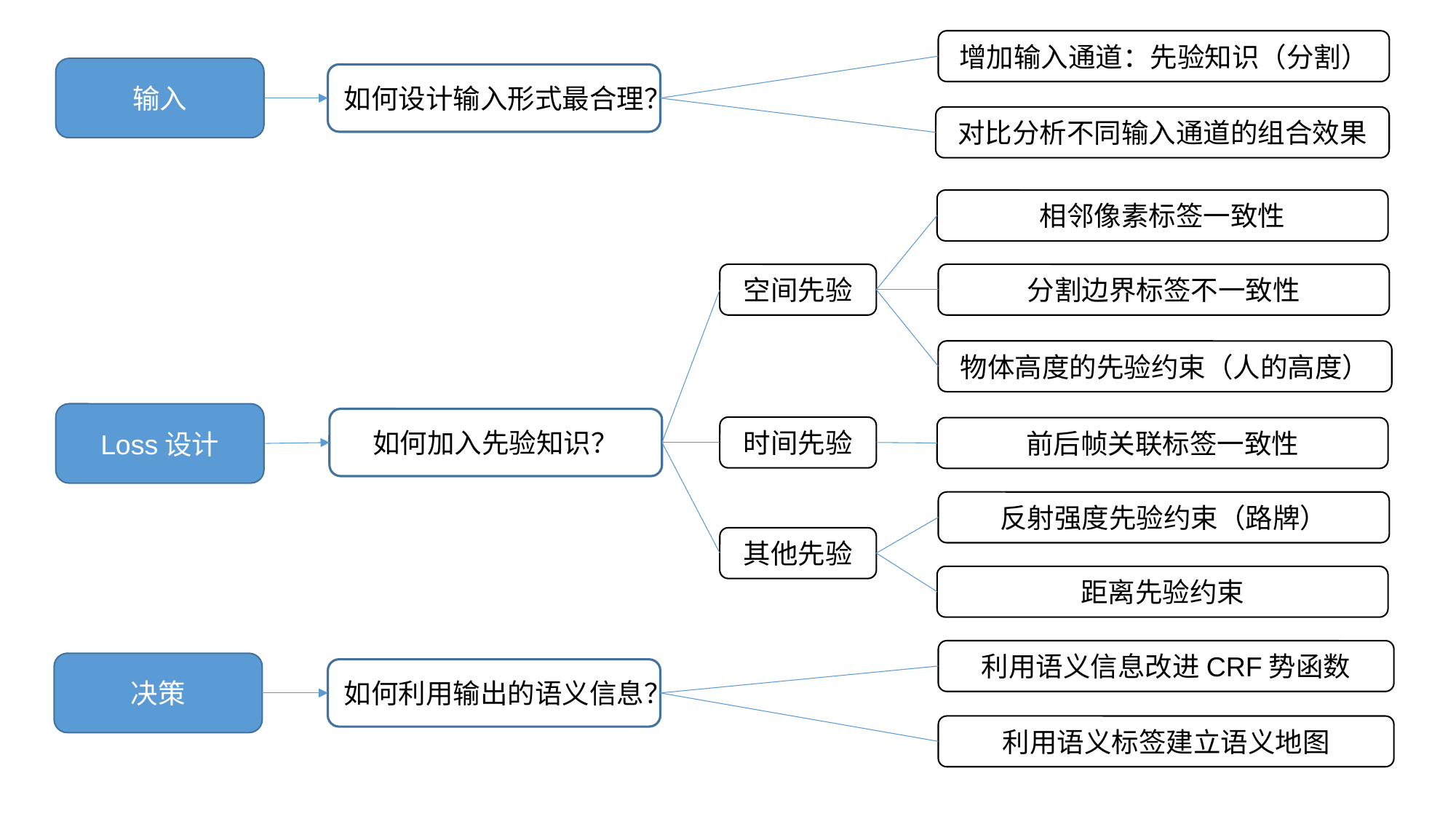

增加输入通道：先验知识（分割）
输入
如何设计输入形式最合理？
对比分析不同输入通道的组合效果
相邻像素标签一致性
空间先验
分割边界标签不一致性
物体高度的先验约束（人的高度）
Loss设计
如何加入先验知识？
时间先验
前后帧关联标签一致性
反射强度先验约束（路牌）
其他先验
距离先验约束
利用语义信息改进CRF势函数
决策
如何利用输出的语义信息？
利用语义标签建立语义地图